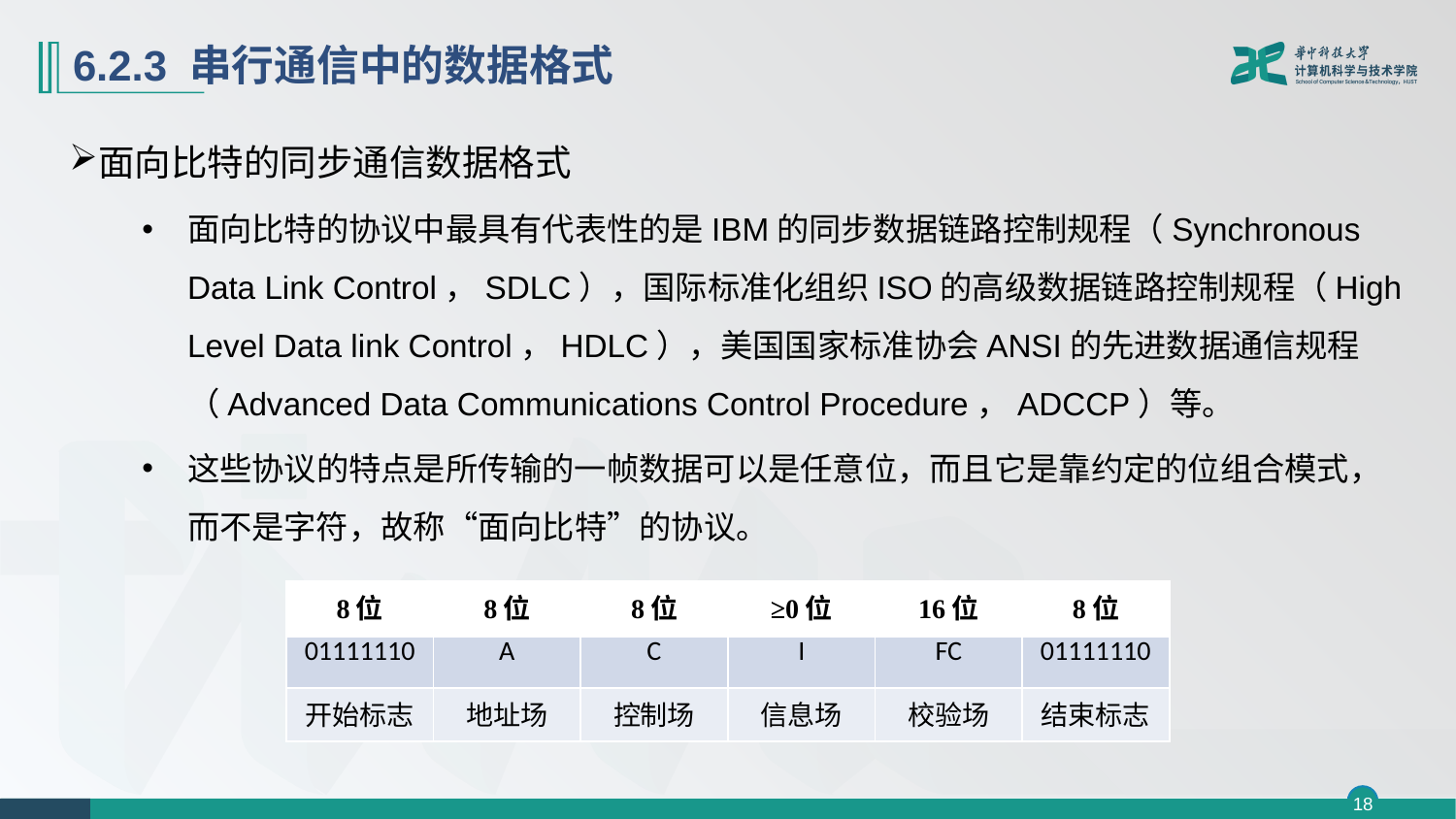

# 6.2.3 串行通信中的数据格式
面向比特的同步通信数据格式
面向比特的协议中最具有代表性的是IBM的同步数据链路控制规程（Synchronous Data Link Control，SDLC），国际标准化组织ISO的高级数据链路控制规程（High Level Data link Control，HDLC），美国国家标准协会ANSI的先进数据通信规程（Advanced Data Communications Control Procedure，ADCCP）等。
这些协议的特点是所传输的一帧数据可以是任意位，而且它是靠约定的位组合模式，而不是字符，故称“面向比特”的协议。

| 8位 | 8位 | 8位 | ≥0位 | 16位 | 8位 |
| --- | --- | --- | --- | --- | --- |
| 01111110 | A | C | I | FC | 01111110 |
| 开始标志 | 地址场 | 控制场 | 信息场 | 校验场 | 结束标志 |